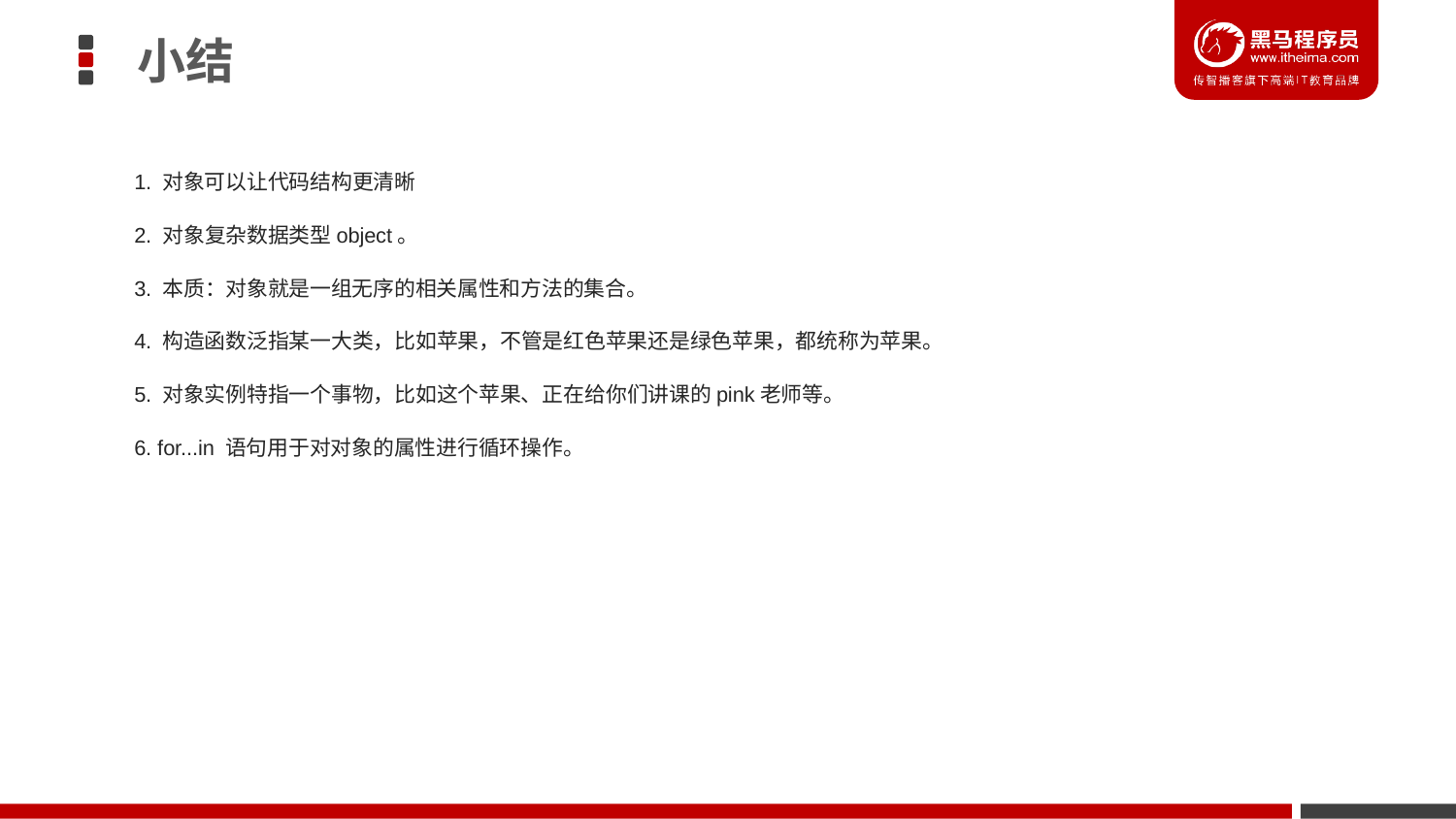

# 小结
1. 对象可以让代码结构更清晰
2. 对象复杂数据类型object。
3. 本质：对象就是一组无序的相关属性和方法的集合。
4. 构造函数泛指某一大类，比如苹果，不管是红色苹果还是绿色苹果，都统称为苹果。
5. 对象实例特指一个事物，比如这个苹果、正在给你们讲课的pink老师等。
6. for...in 语句用于对对象的属性进行循环操作。